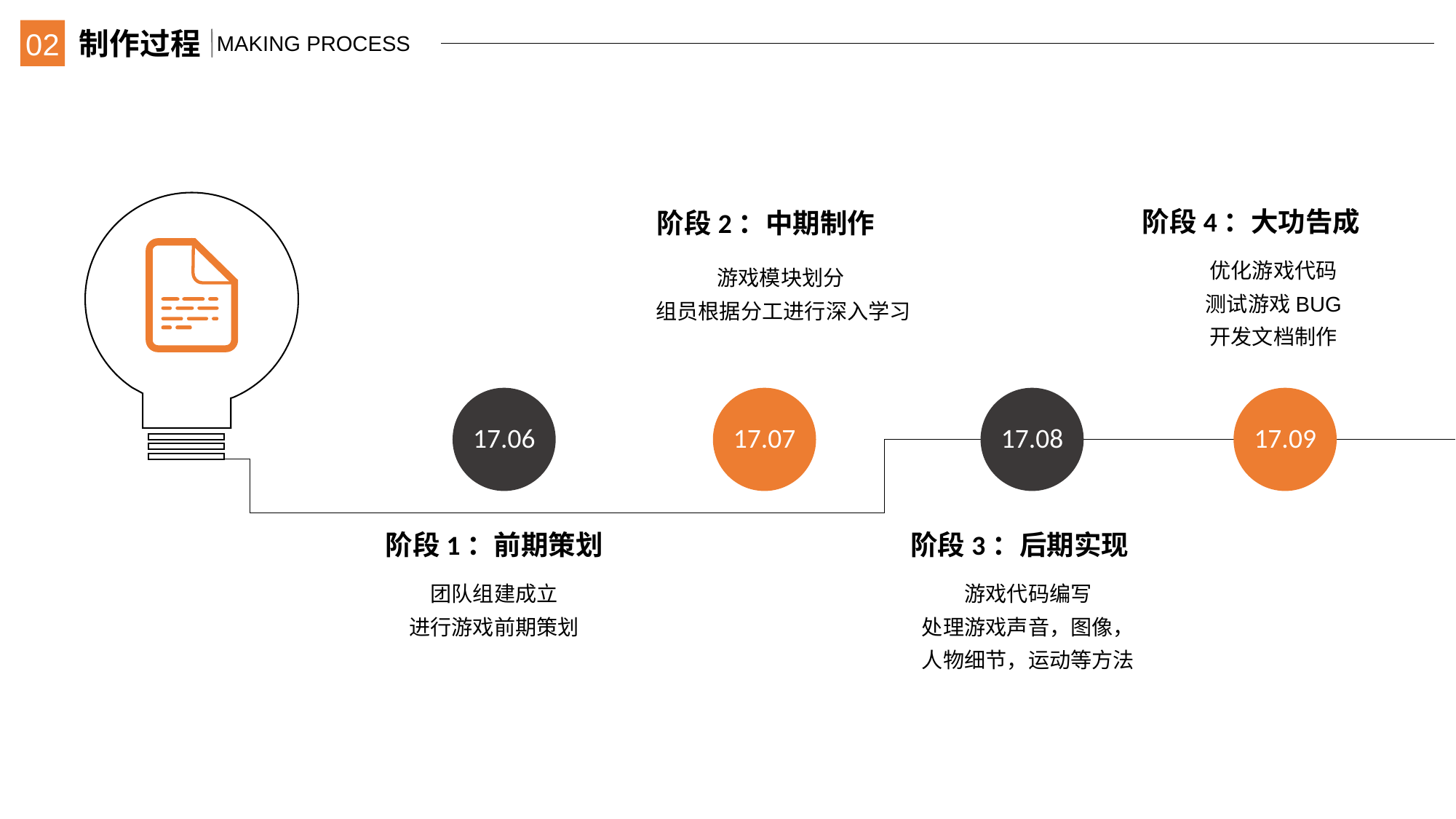

制作过程
02

MAKING PROCESS

阶段4：大功告成

阶段2：中期制作

优化游戏代码
测试游戏BUG
开发文档制作
游戏模块划分
组员根据分工进行深入学习

17.06

17.07

17.08

17.09
阶段1：前期策划
阶段3：后期实现

团队组建成立
进行游戏前期策划

游戏代码编写
处理游戏声音，图像，
人物细节，运动等方法